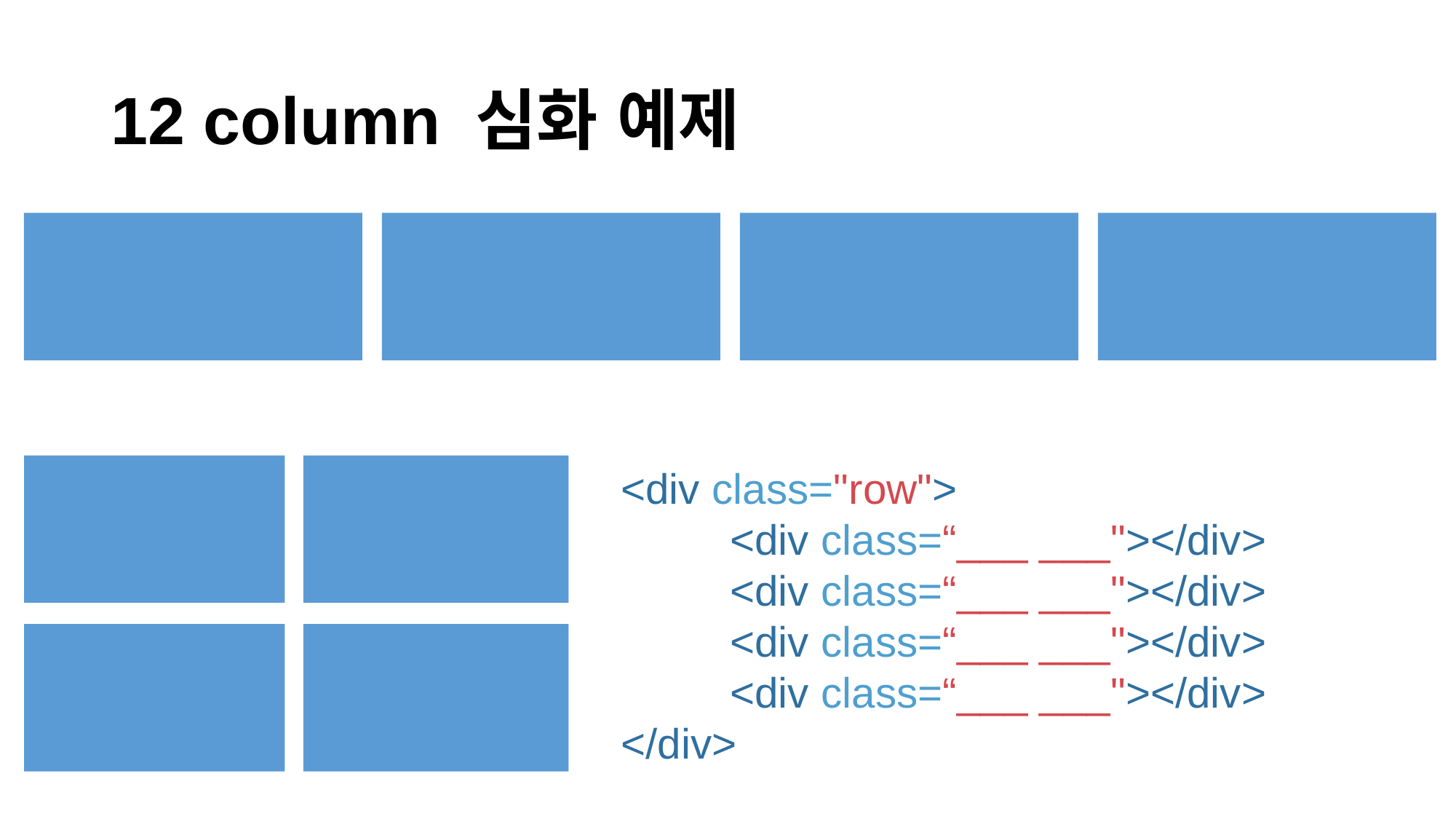

# 12 column 심화 예제

<div class="row">
	<div class=“___ ___"></div>
	<div class=“___ ___"></div>
	<div class=“___ ___"></div>
	<div class=“___ ___"></div>
</div>